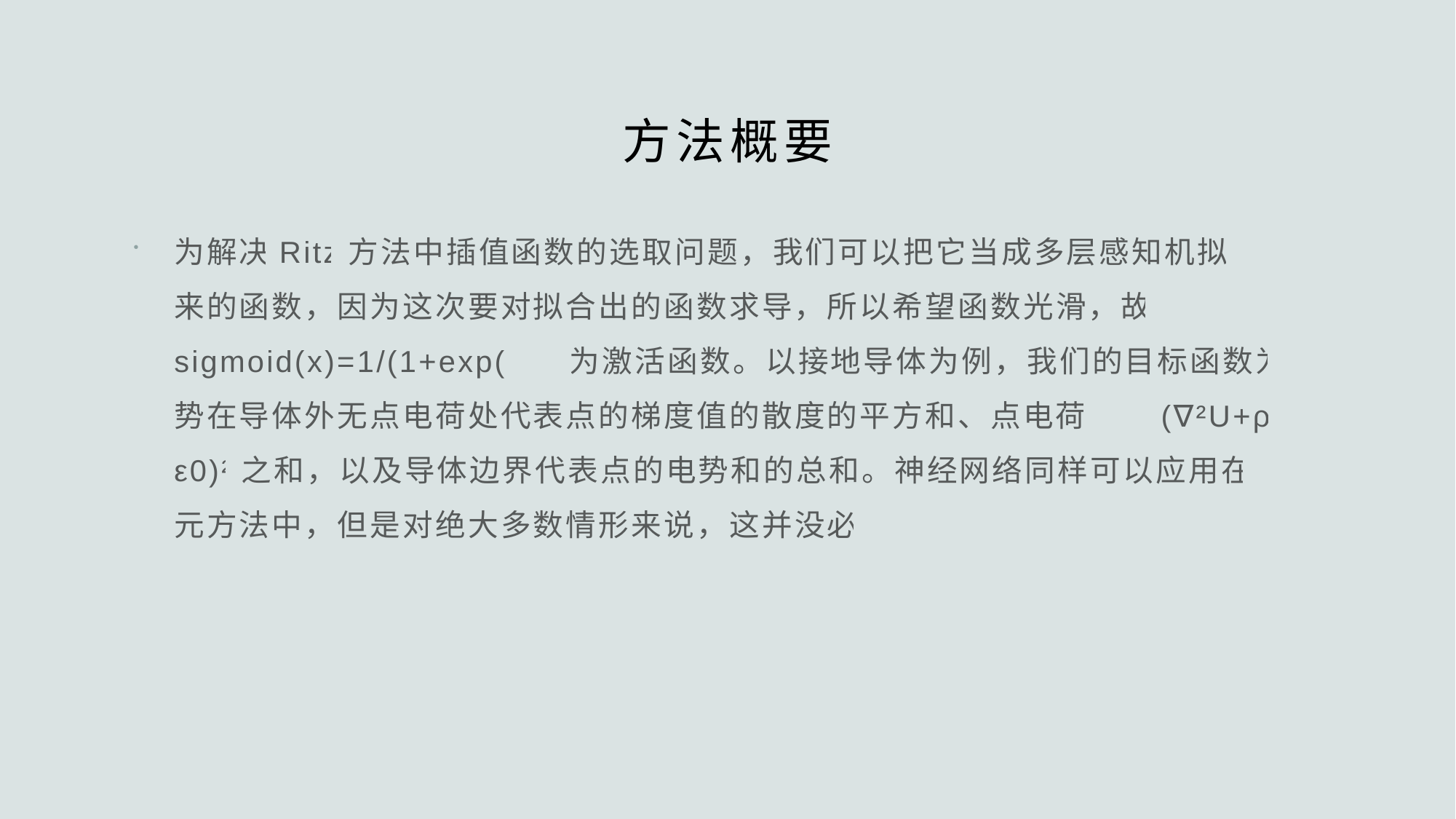

# 方法概要
为解决Ritz方法中插值函数的选取问题，我们可以把它当成多层感知机拟合出来的函数，因为这次要对拟合出的函数求导，所以希望函数光滑，故选取sigmoid(x)=1/(1+exp(-x))为激活函数。以接地导体为例，我们的目标函数为电势在导体外无点电荷处代表点的梯度值的散度的平方和、点电荷处的(∇²U+ρ/ε0)²之和，以及导体边界代表点的电势和的总和。神经网络同样可以应用在有限元方法中，但是对绝大多数情形来说，这并没必要。